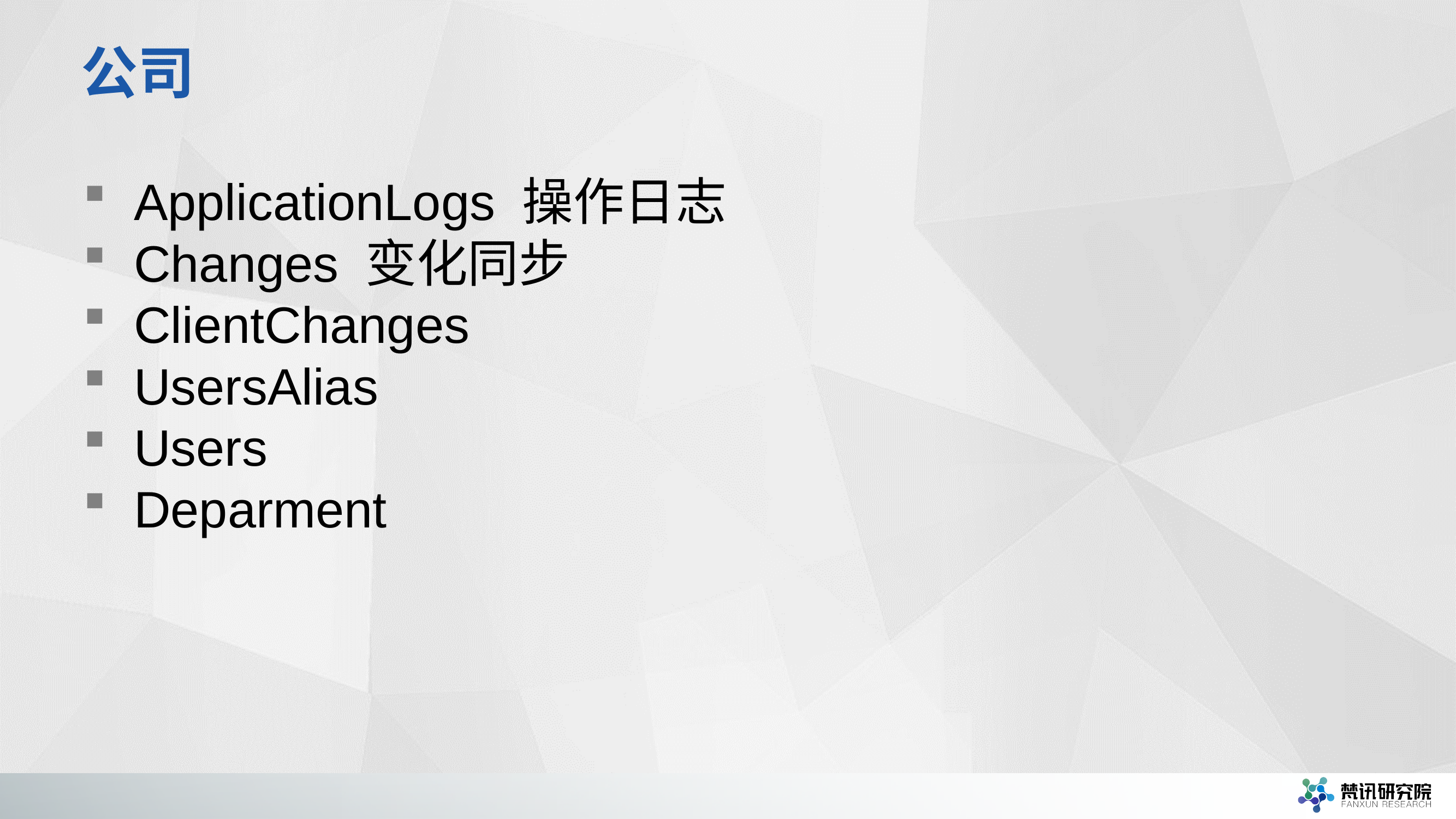

# 公司
ApplicationLogs 操作日志
Changes 变化同步
ClientChanges
UsersAlias
Users
Deparment